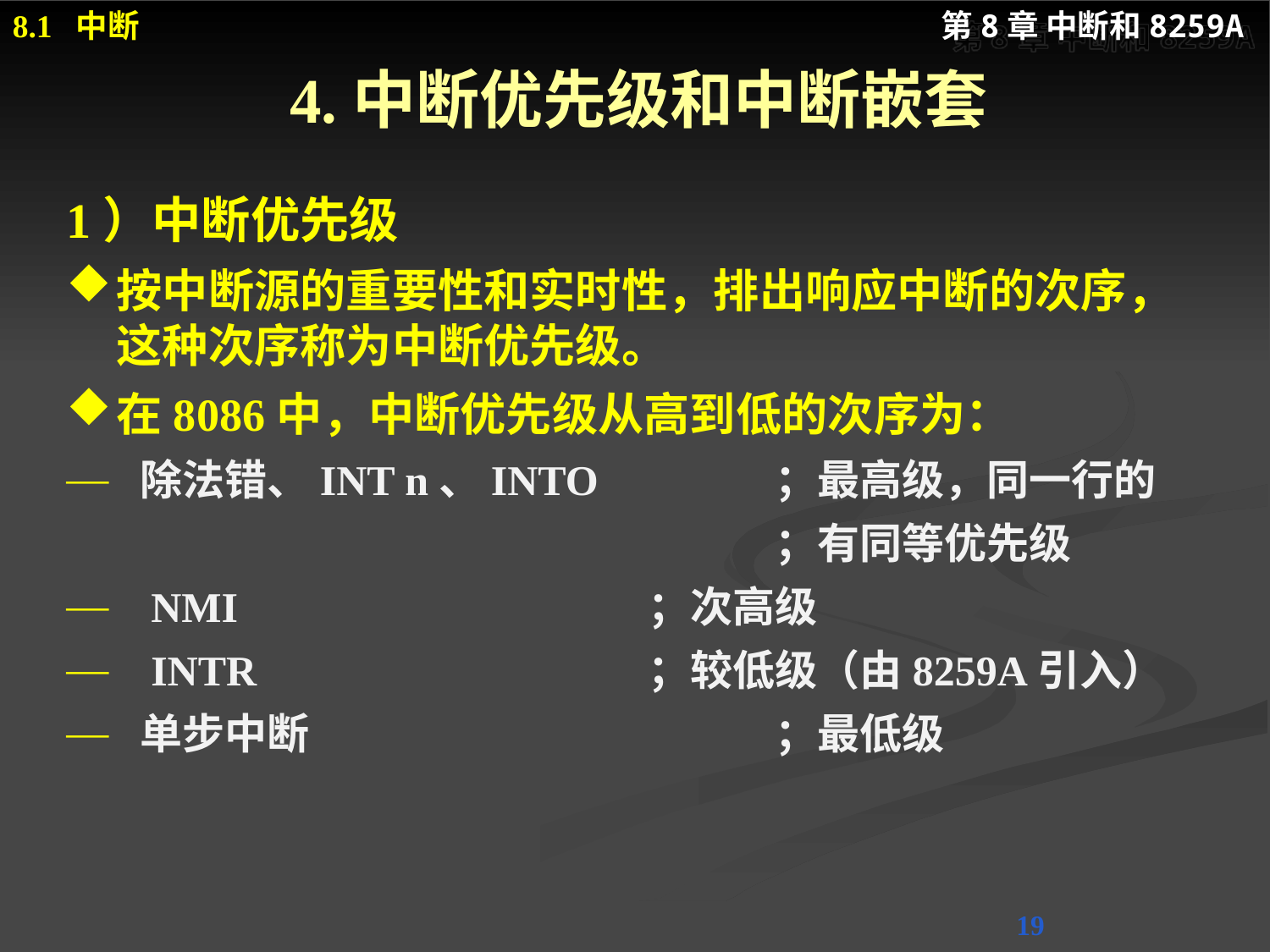

# 4.中断优先级和中断嵌套
1）中断优先级
按中断源的重要性和实时性，排出响应中断的次序，这种次序称为中断优先级。
在8086中，中断优先级从高到低的次序为：
除法错、INT n、INTO		；最高级，同一行的
						；有同等优先级
 NMI				；次高级
 INTR				；较低级（由8259A引入）
单步中断				；最低级